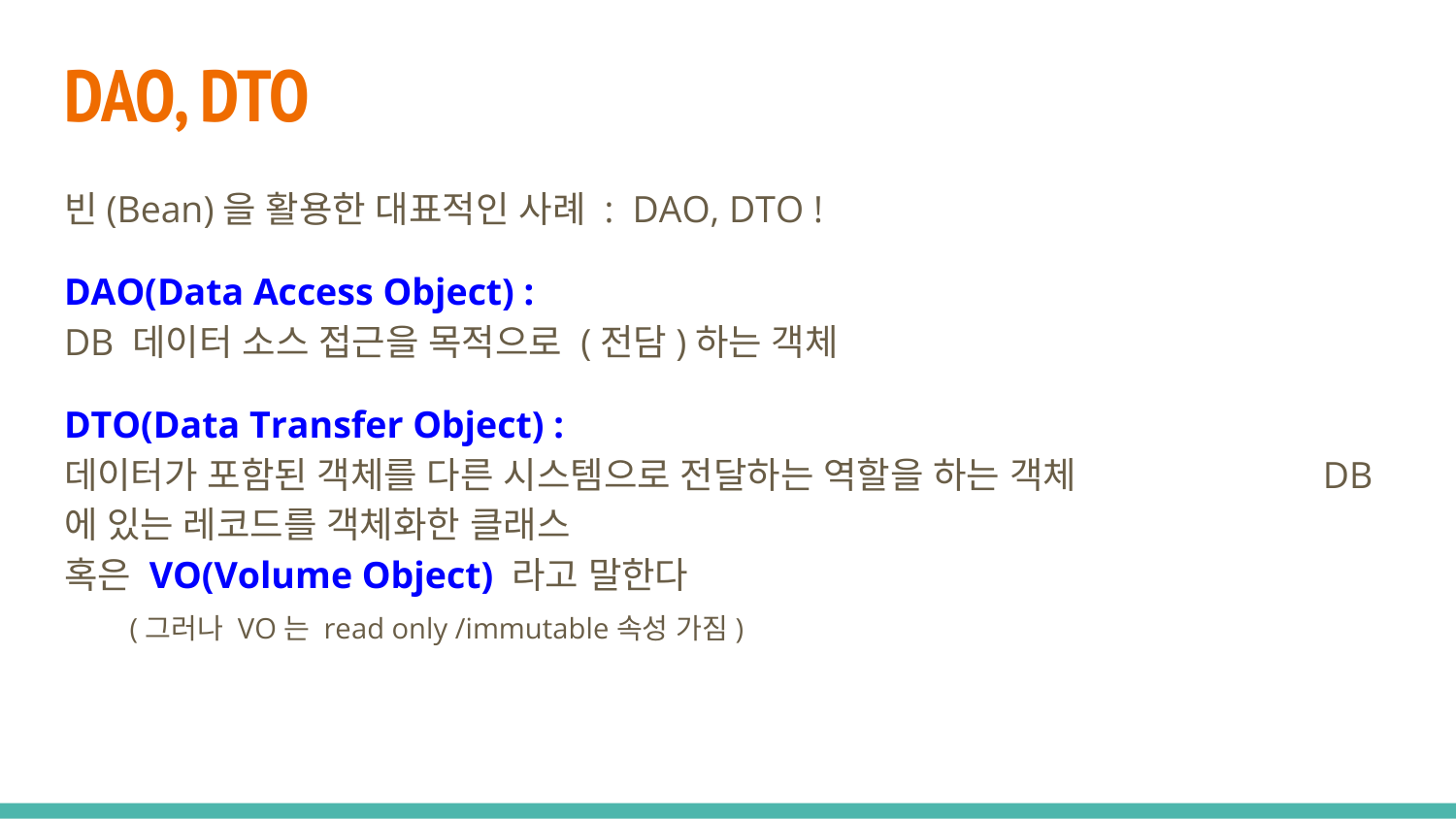

# DAO, DTO
빈(Bean)을 활용한 대표적인 사례 :  DAO, DTO !
DAO(Data Access Object) :
DB 데이터 소스 접근을 목적으로 (전담)하는 객체
DTO(Data Transfer Object) :
데이터가 포함된 객체를 다른 시스템으로 전달하는 역할을 하는 객체                         DB에 있는 레코드를 객체화한 클래스
혹은 VO(Volume Object) 라고 말한다
      (그러나 VO는 read only /immutable속성 가짐)